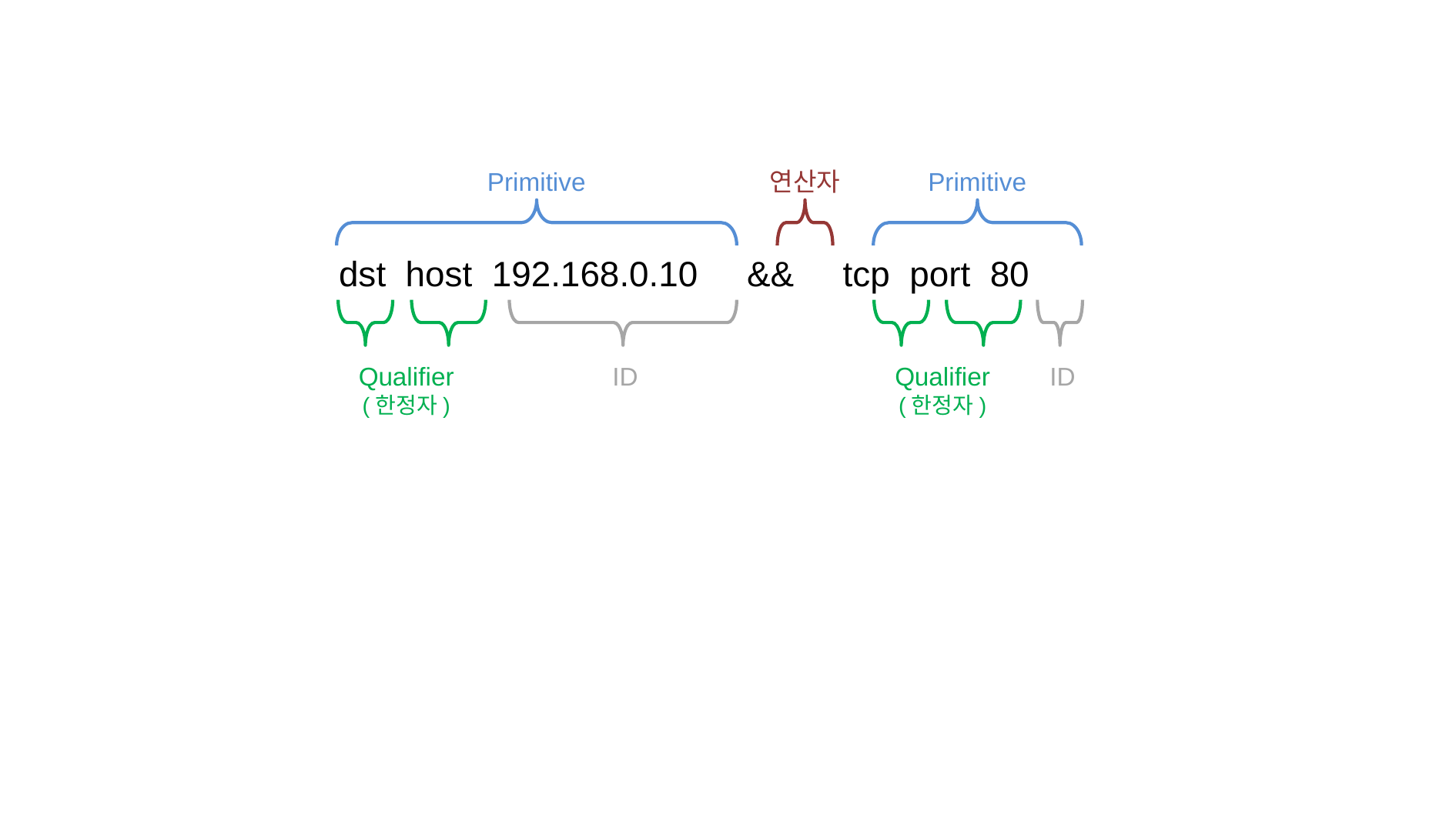

Primitive
연산자
Primitive

dst  host  192.168.0.10     &&     tcp  port  80

Qualifier
(한정자)
ID
Qualifier
(한정자)
ID